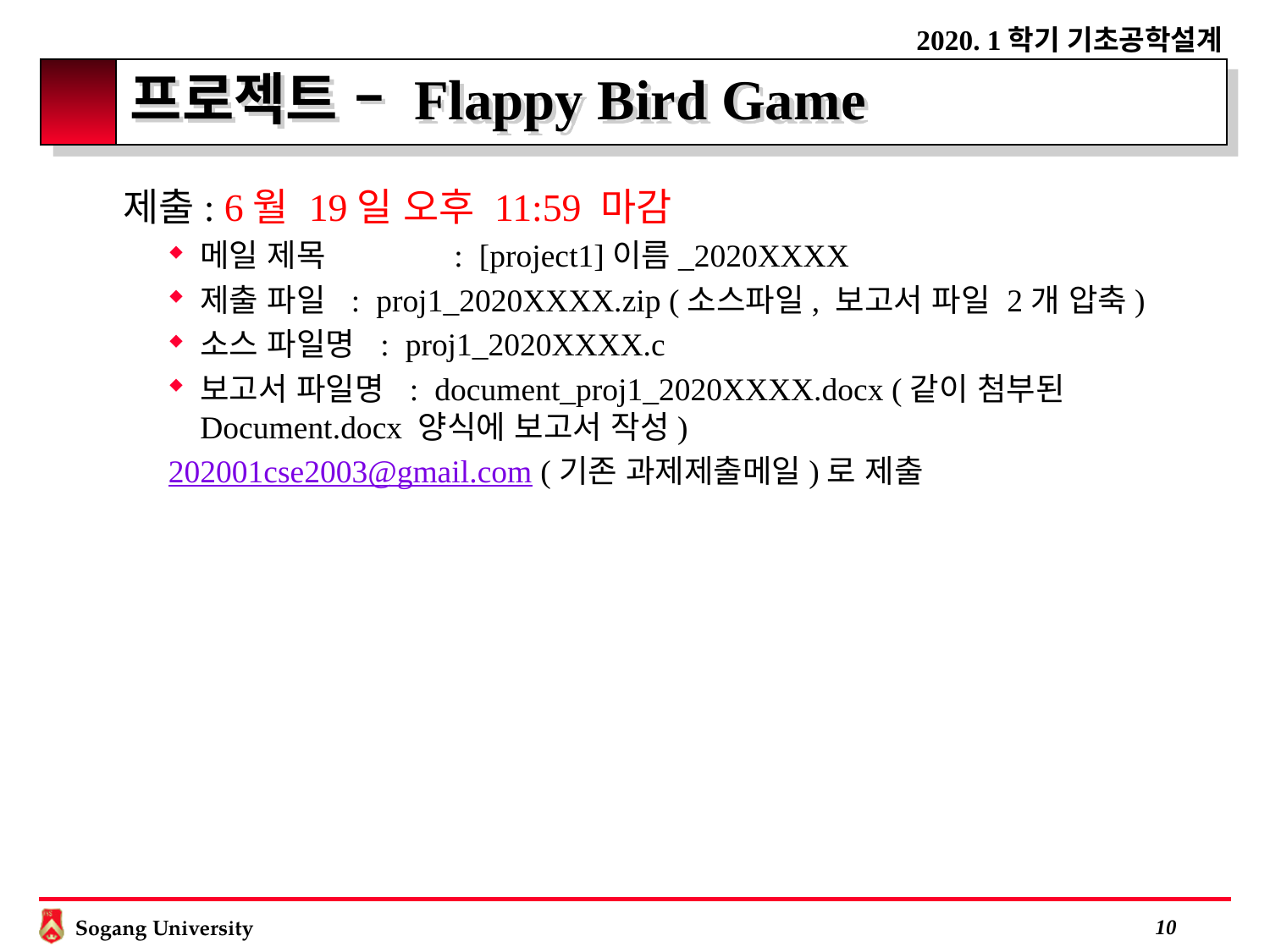

# 프로젝트 – Flappy Bird Game
제출: 6월 19일 오후 11:59 마감
메일 제목 	:  [project1]이름_2020XXXX
제출 파일  :  proj1_2020XXXX.zip (소스파일, 보고서 파일 2개 압축)
소스 파일명  :  proj1_2020XXXX.c
보고서 파일명  :  document_proj1_2020XXXX.docx (같이 첨부된 Document.docx 양식에 보고서 작성)
202001cse2003@gmail.com (기존 과제제출메일)로 제출

 10